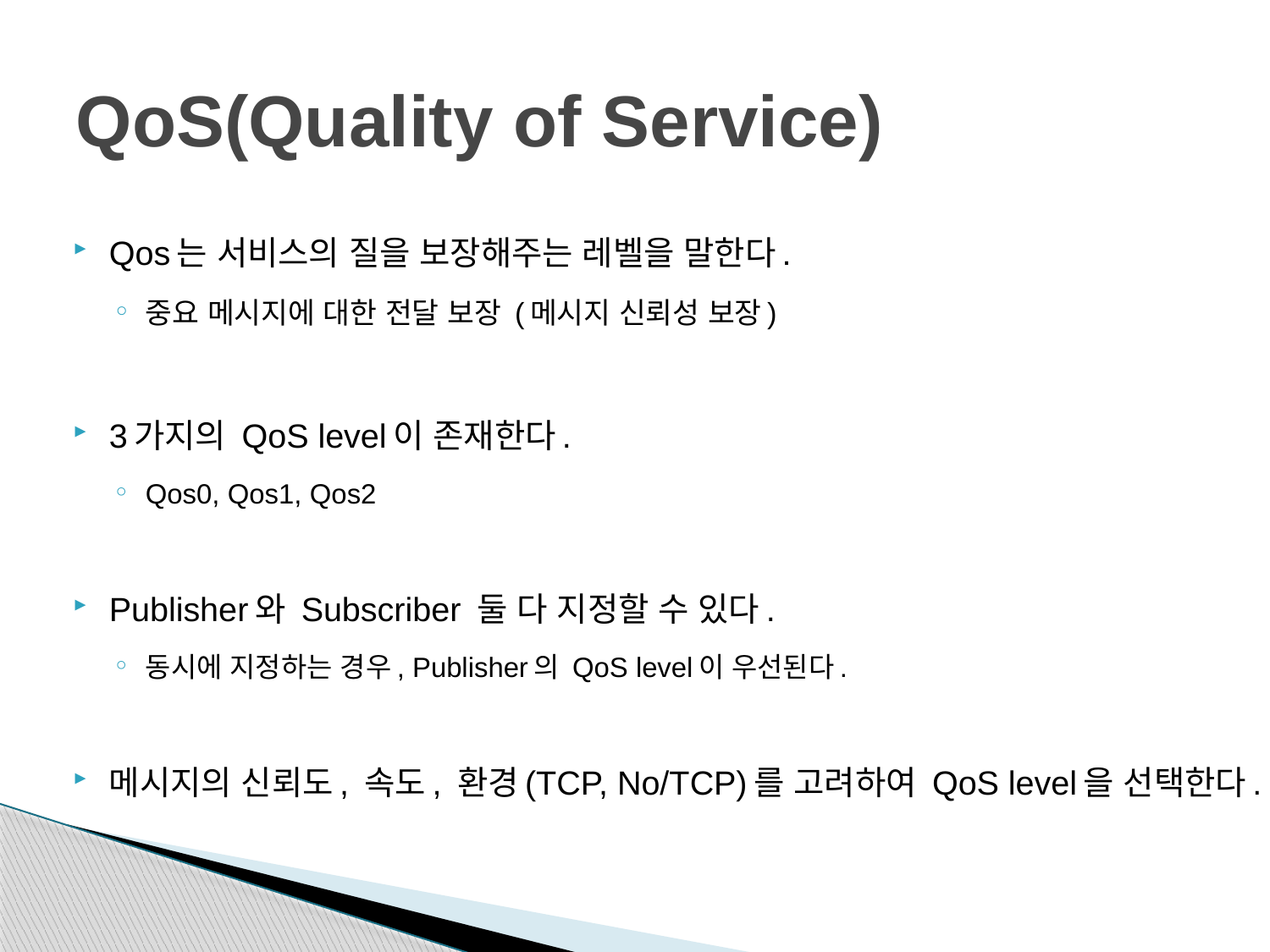

# QoS(Quality of Service)
Qos는 서비스의 질을 보장해주는 레벨을 말한다.
중요 메시지에 대한 전달 보장 (메시지 신뢰성 보장)

3가지의 QoS level이 존재한다.
Qos0, Qos1, Qos2

Publisher와 Subscriber 둘 다 지정할 수 있다.
동시에 지정하는 경우, Publisher의 QoS level이 우선된다.

메시지의 신뢰도, 속도, 환경(TCP, No/TCP)를 고려하여 QoS level을 선택한다.